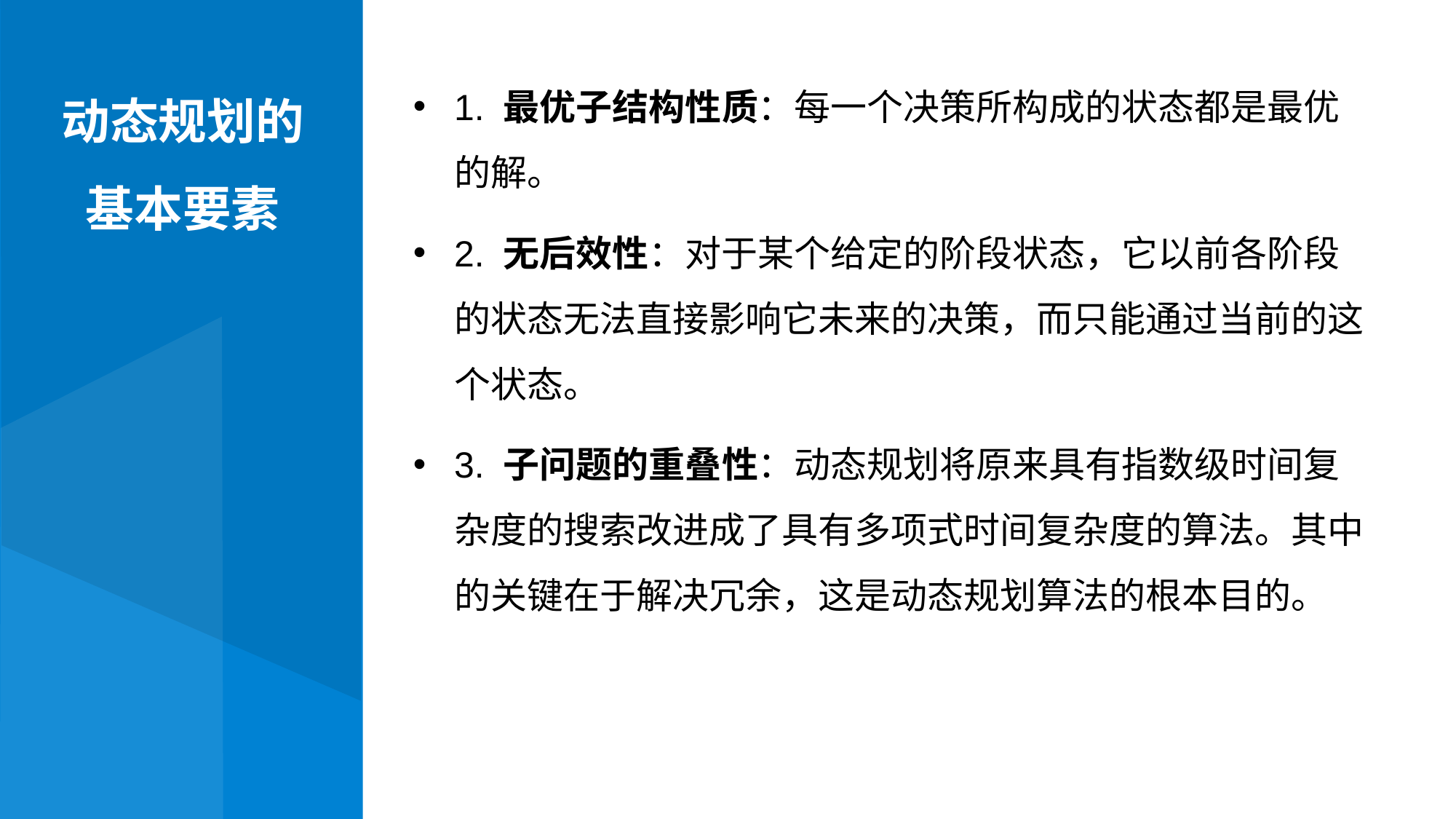

动态规划的基本要素
1. 最优子结构性质：每一个决策所构成的状态都是最优的解。
2. 无后效性：对于某个给定的阶段状态，它以前各阶段的状态无法直接影响它未来的决策，而只能通过当前的这个状态。
3. 子问题的重叠性：动态规划将原来具有指数级时间复杂度的搜索改进成了具有多项式时间复杂度的算法。其中的关键在于解决冗余，这是动态规划算法的根本目的。